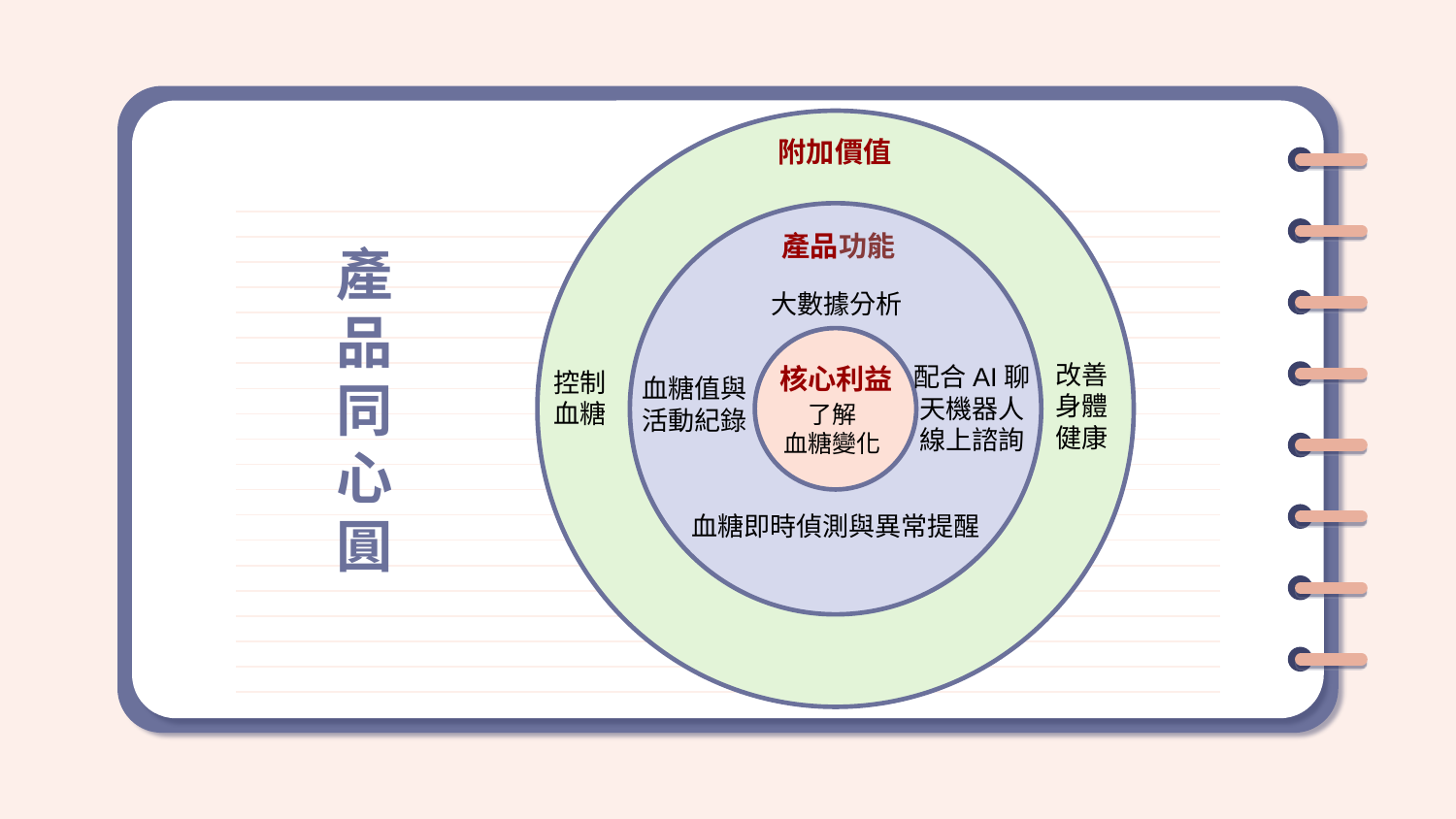

附加價值

產
品
同
心
圓
產品功能
大數據分析

改善
身體
健康
配合AI聊天機器人
線上諮詢
核心利益
控制
血糖
血糖值與
活動紀錄
了解
血糖變化
血糖即時偵測與異常提醒